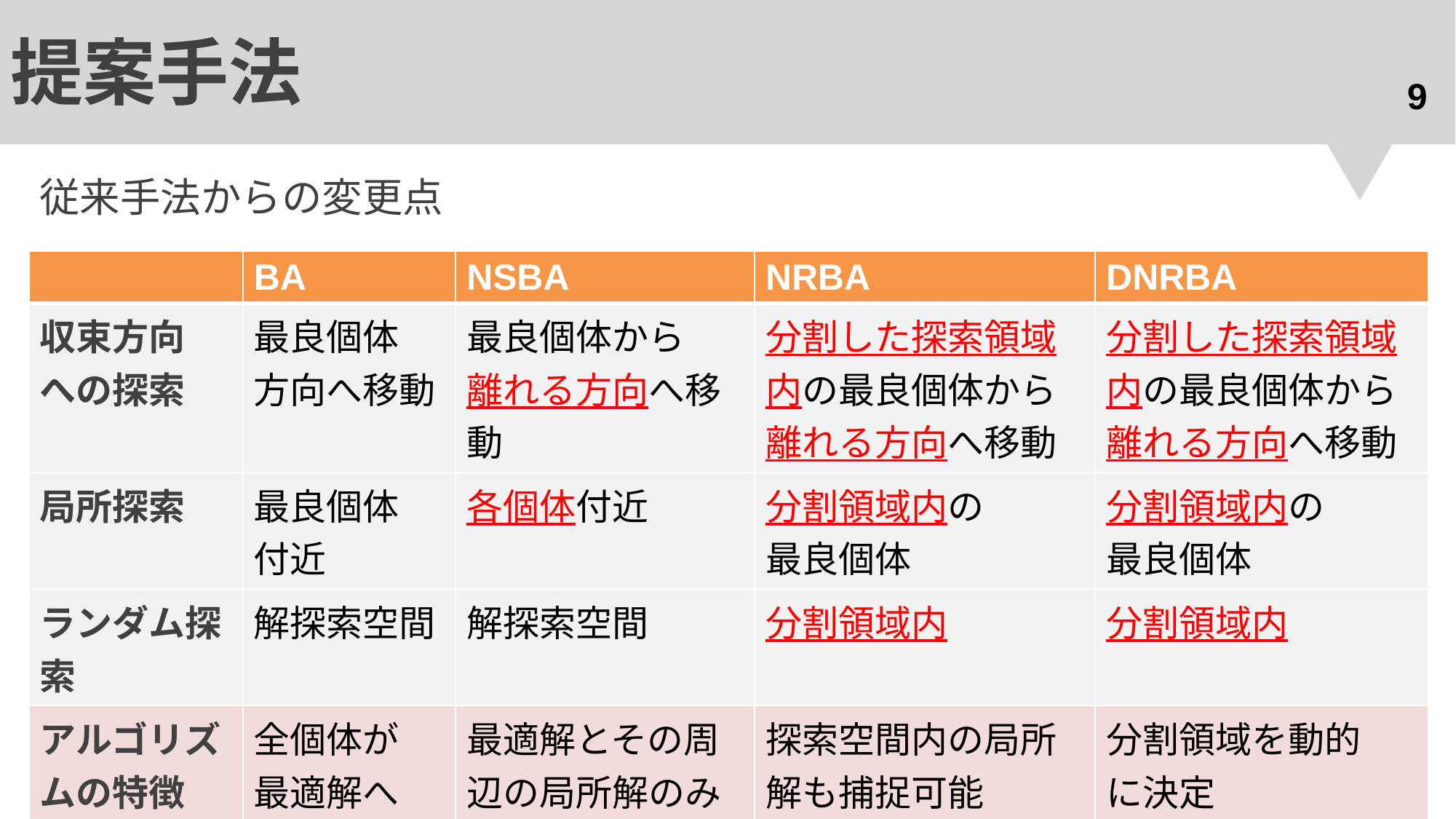

# 提案手法
9
従来手法からの変更点
|  | BA | NSBA | NRBA | DNRBA |
| --- | --- | --- | --- | --- |
| 収束方向 への探索 | 最良個体 方向へ移動 | 最良個体から 離れる方向へ移動 | 分割した探索領域内の最良個体から 離れる方向へ移動 | 分割した探索領域内の最良個体から 離れる方向へ移動 |
| 局所探索 | 最良個体 付近 | 各個体付近 | 分割領域内の 最良個体 | 分割領域内の 最良個体 |
| ランダム探索 | 解探索空間 | 解探索空間 | 分割領域内 | 分割領域内 |
| アルゴリズムの特徴 | 全個体が 最適解へ 収束 | 最適解とその周辺の局所解のみ 捕捉可能 | 探索空間内の局所解も捕捉可能 | 分割領域を動的 に決定 |